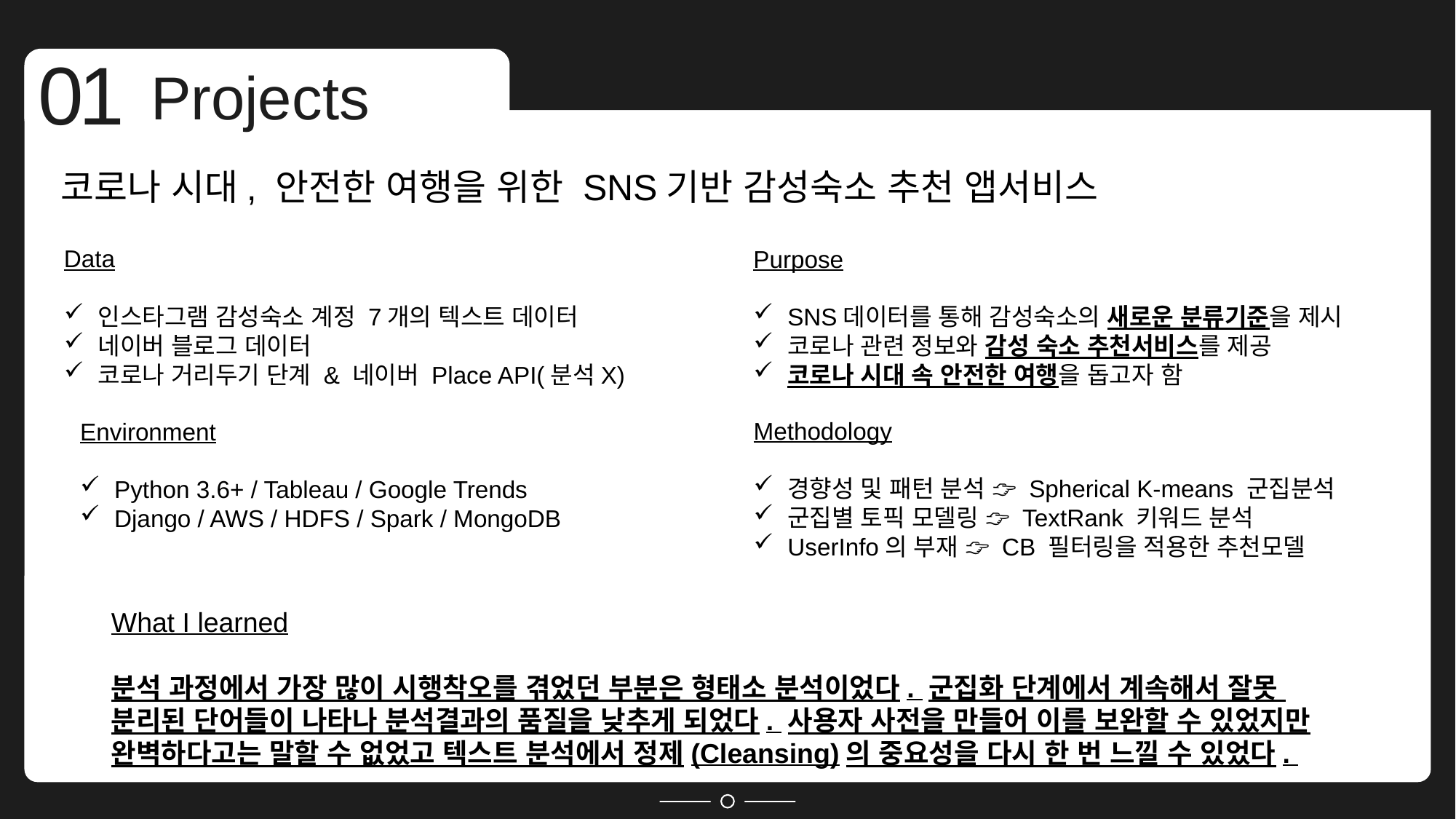

01
Projects
코로나 시대, 안전한 여행을 위한 SNS기반 감성숙소 추천 앱서비스
Data

인스타그램 감성숙소 계정 7개의 텍스트 데이터
네이버 블로그 데이터
코로나 거리두기 단계 & 네이버 Place API(분석X)
Purpose

SNS데이터를 통해 감성숙소의 새로운 분류기준을 제시
코로나 관련 정보와 감성 숙소 추천서비스를 제공
코로나 시대 속 안전한 여행을 돕고자 함
Methodology

경향성 및 패턴 분석 👉 Spherical K-means 군집분석
군집별 토픽 모델링 👉 TextRank 키워드 분석
UserInfo의 부재 👉 CB 필터링을 적용한 추천모델
Environment

Python 3.6+ / Tableau / Google Trends
Django / AWS / HDFS / Spark / MongoDB
What I learned

분석 과정에서 가장 많이 시행착오를 겪었던 부분은 형태소 분석이었다. 군집화 단계에서 계속해서 잘못
분리된 단어들이 나타나 분석결과의 품질을 낮추게 되었다. 사용자 사전을 만들어 이를 보완할 수 있었지만
완벽하다고는 말할 수 없었고 텍스트 분석에서 정제(Cleansing)의 중요성을 다시 한 번 느낄 수 있었다.